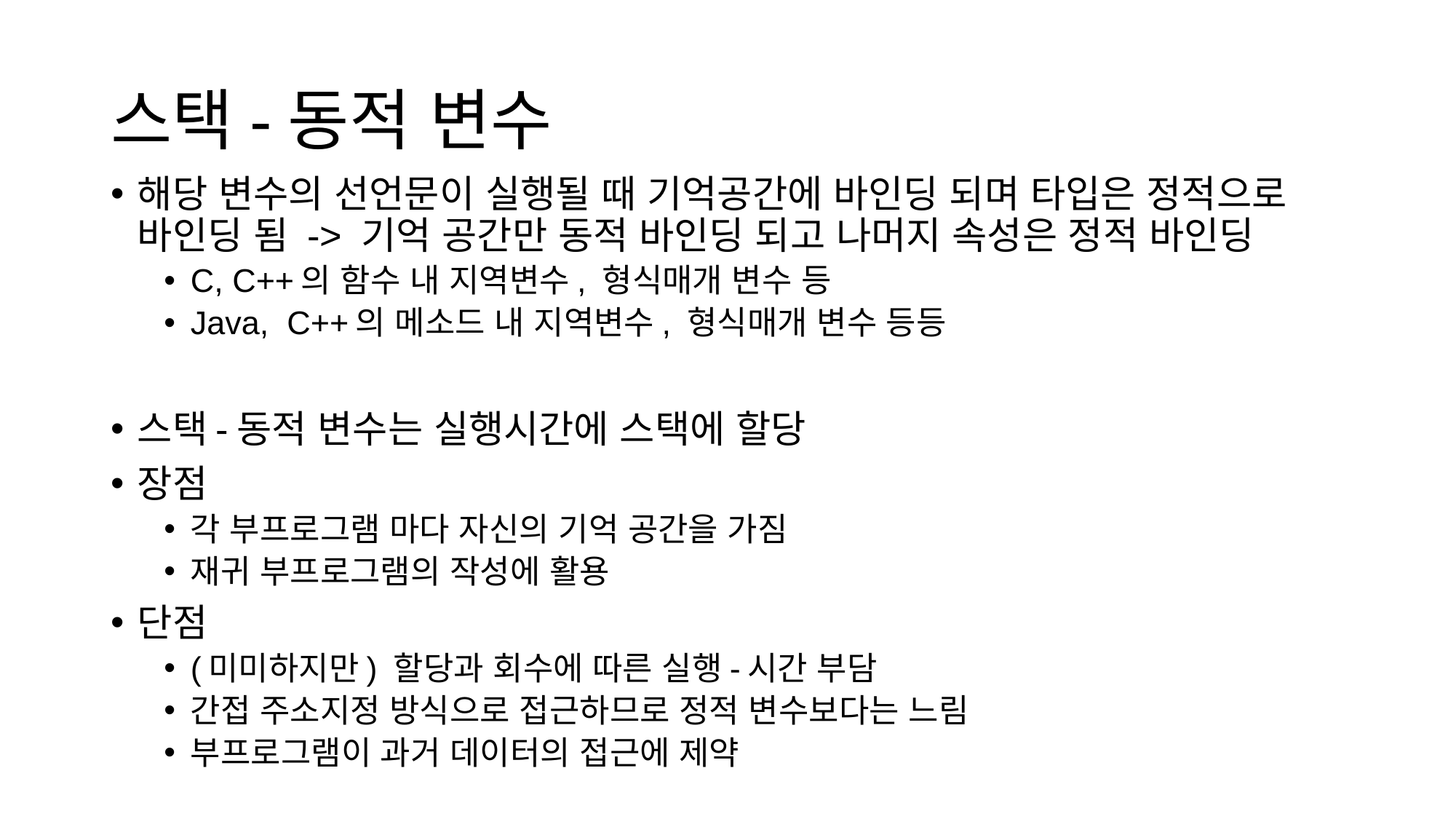

# 스택-동적 변수
해당 변수의 선언문이 실행될 때 기억공간에 바인딩 되며 타입은 정적으로 바인딩 됨 -> 기억 공간만 동적 바인딩 되고 나머지 속성은 정적 바인딩
C, C++의 함수 내 지역변수, 형식매개 변수 등
Java,  C++의 메소드 내 지역변수, 형식매개 변수 등등

스택-동적 변수는 실행시간에 스택에 할당
장점
각 부프로그램 마다 자신의 기억 공간을 가짐
재귀 부프로그램의 작성에 활용
단점
(미미하지만) 할당과 회수에 따른 실행-시간 부담
간접 주소지정 방식으로 접근하므로 정적 변수보다는 느림
부프로그램이 과거 데이터의 접근에 제약